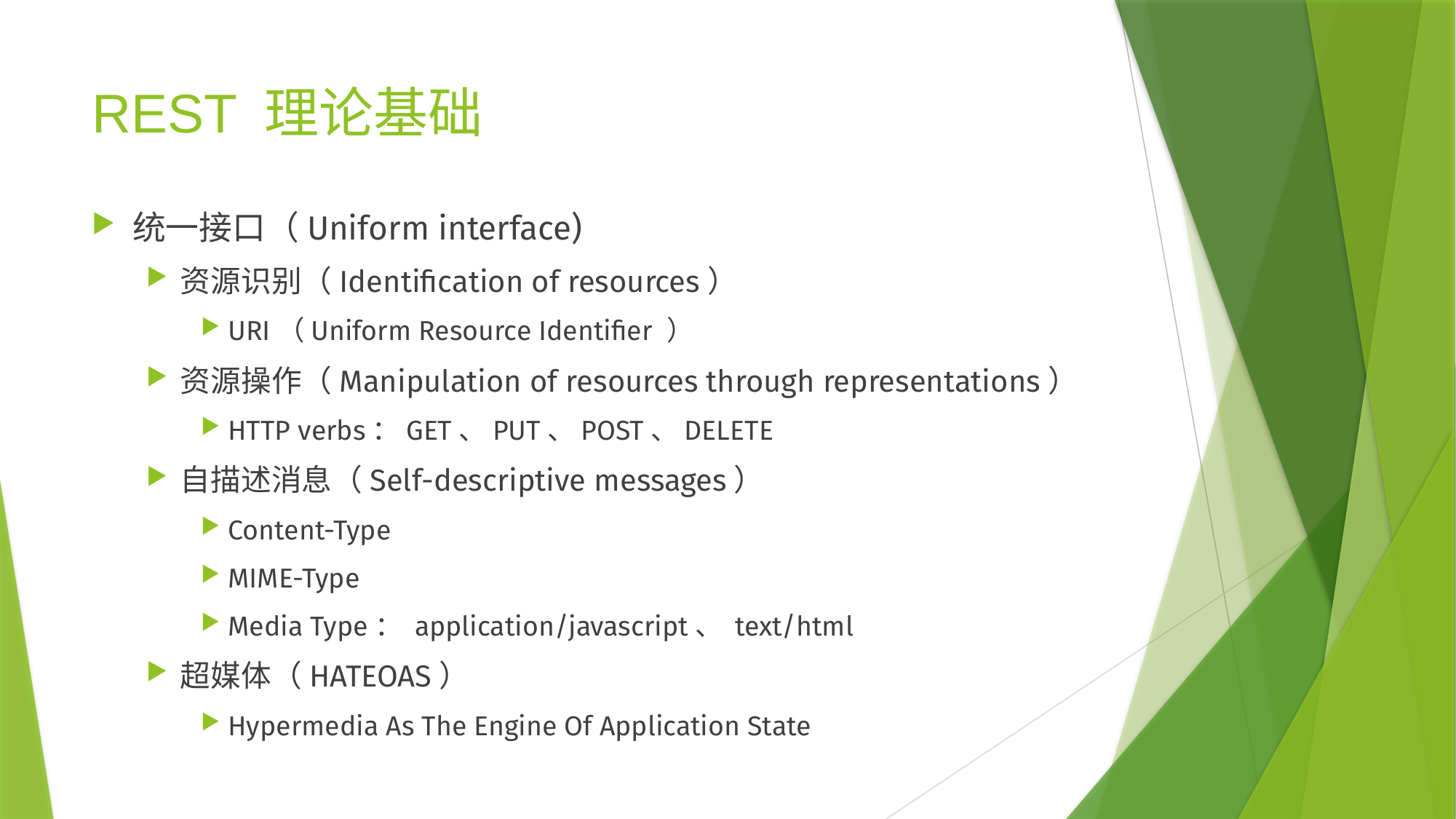

# REST 理论基础
统一接口（Uniform interface)
资源识别（Identification of resources）
URI（Uniform Resource Identifier ）
资源操作（Manipulation of resources through representations）
HTTP verbs：GET、PUT、POST、DELETE
自描述消息（Self-descriptive messages）
Content-Type
MIME-Type
Media Type： application/javascript、 text/html
超媒体（HATEOAS）
Hypermedia As The Engine Of Application State